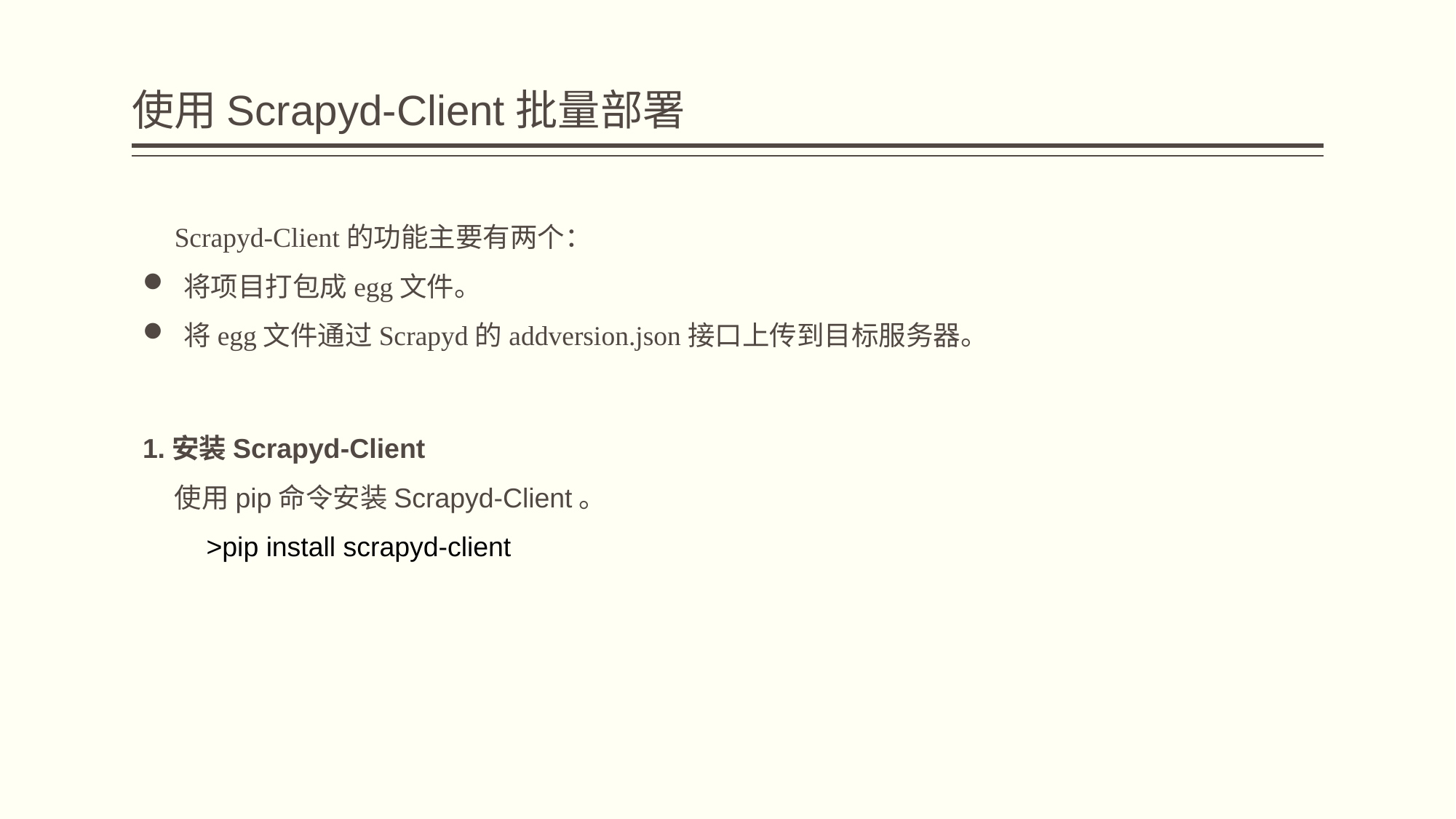

# 使用Scrapyd-Client批量部署
Scrapyd-Client的功能主要有两个：
将项目打包成egg文件。
将egg文件通过Scrapyd的addversion.json接口上传到目标服务器。
1.安装Scrapyd-Client
使用pip命令安装Scrapyd-Client。
>pip install scrapyd-client